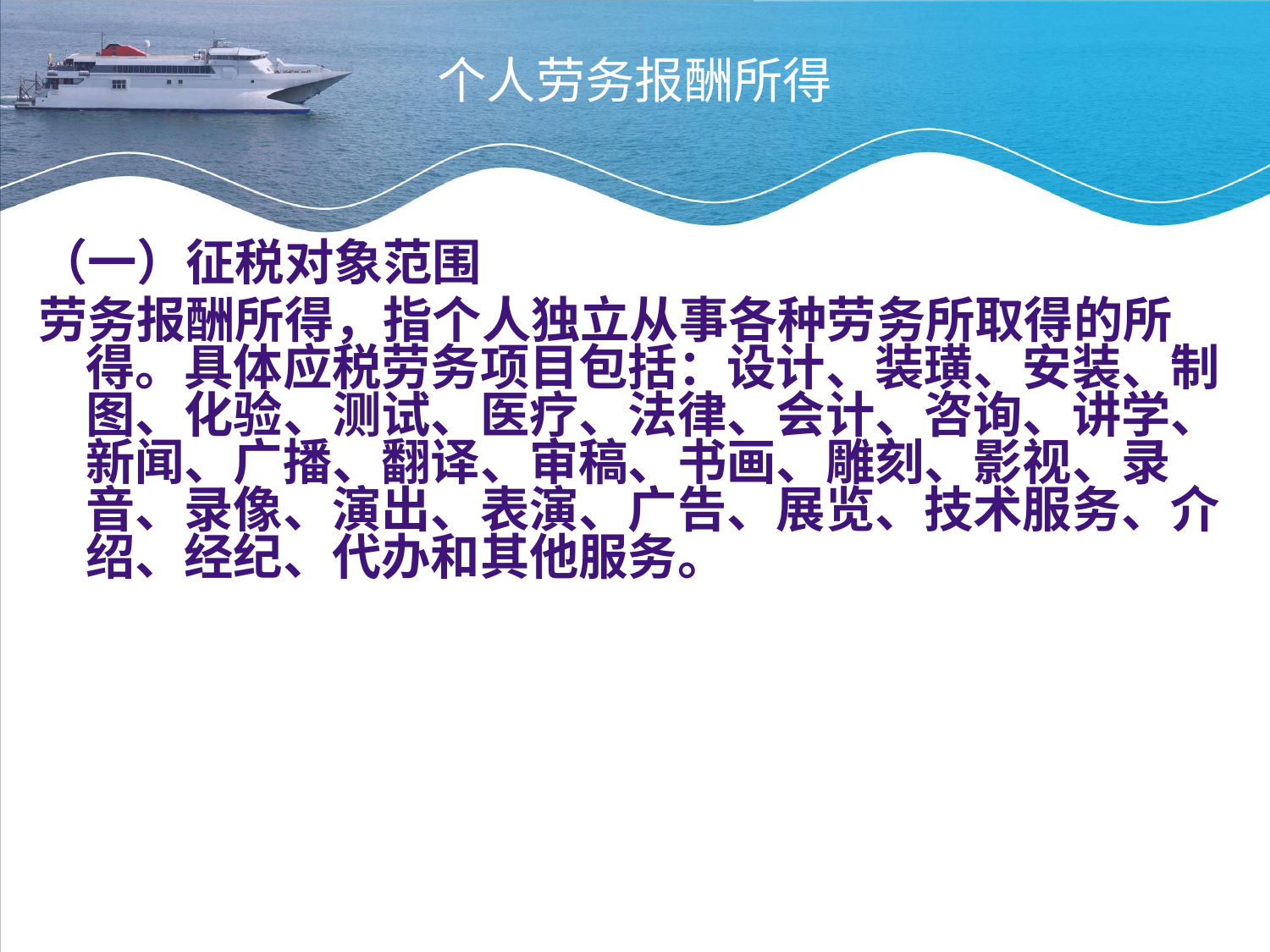

# 个人劳务报酬所得
（一）征税对象范围
劳务报酬所得，指个人独立从事各种劳务所取得的所得。具体应税劳务项目包括：设计、装璜、安装、制图、化验、测试、医疗、法律、会计、咨询、讲学、新闻、广播、翻译、审稿、书画、雕刻、影视、录音、录像、演出、表演、广告、展览、技术服务、介绍、经纪、代办和其他服务。